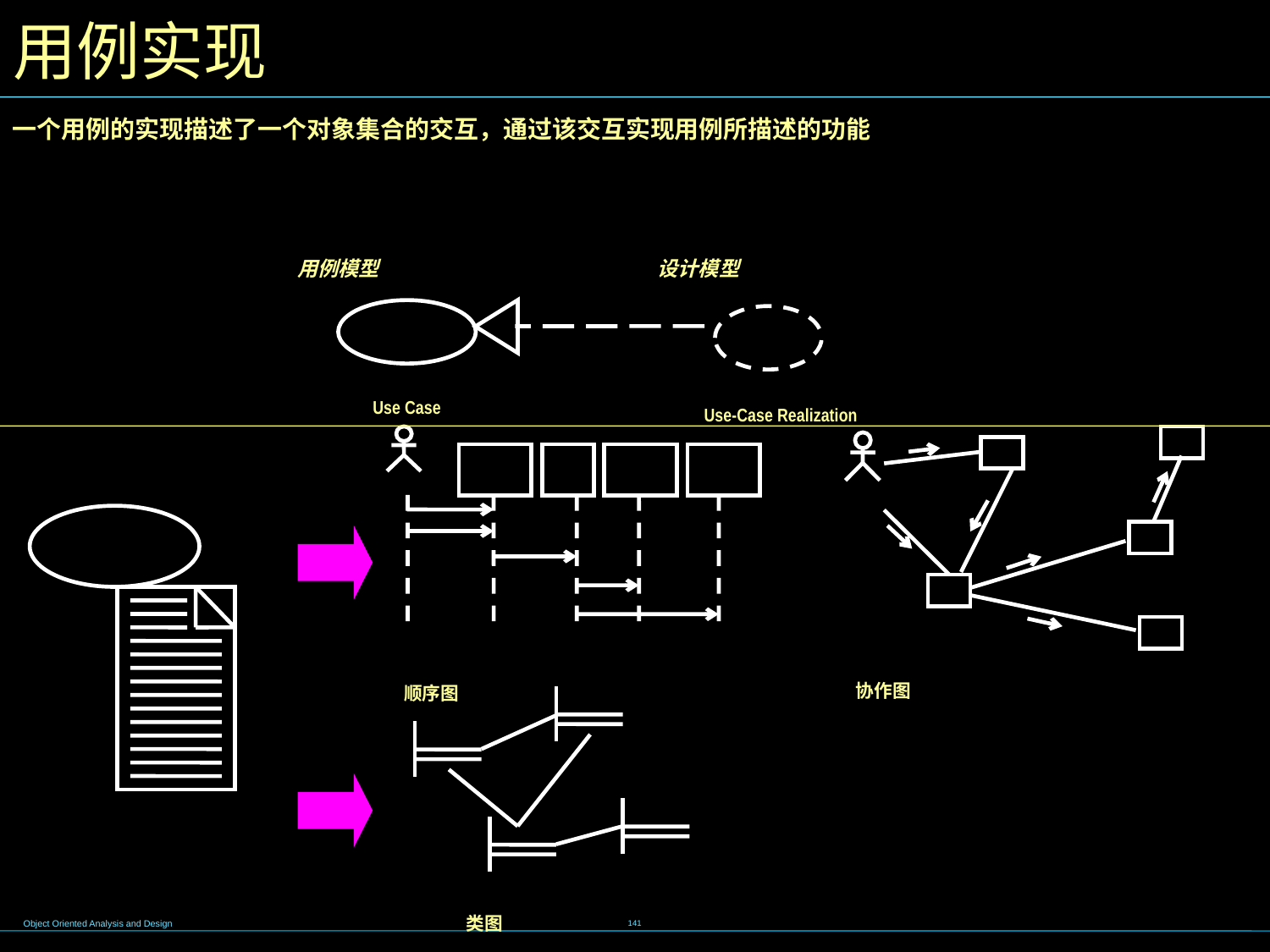

# 用例实现
一个用例的实现描述了一个对象集合的交互，通过该交互实现用例所描述的功能
用例模型

Use Case
设计模型

Use-Case Realization

顺序图

协作图

类图